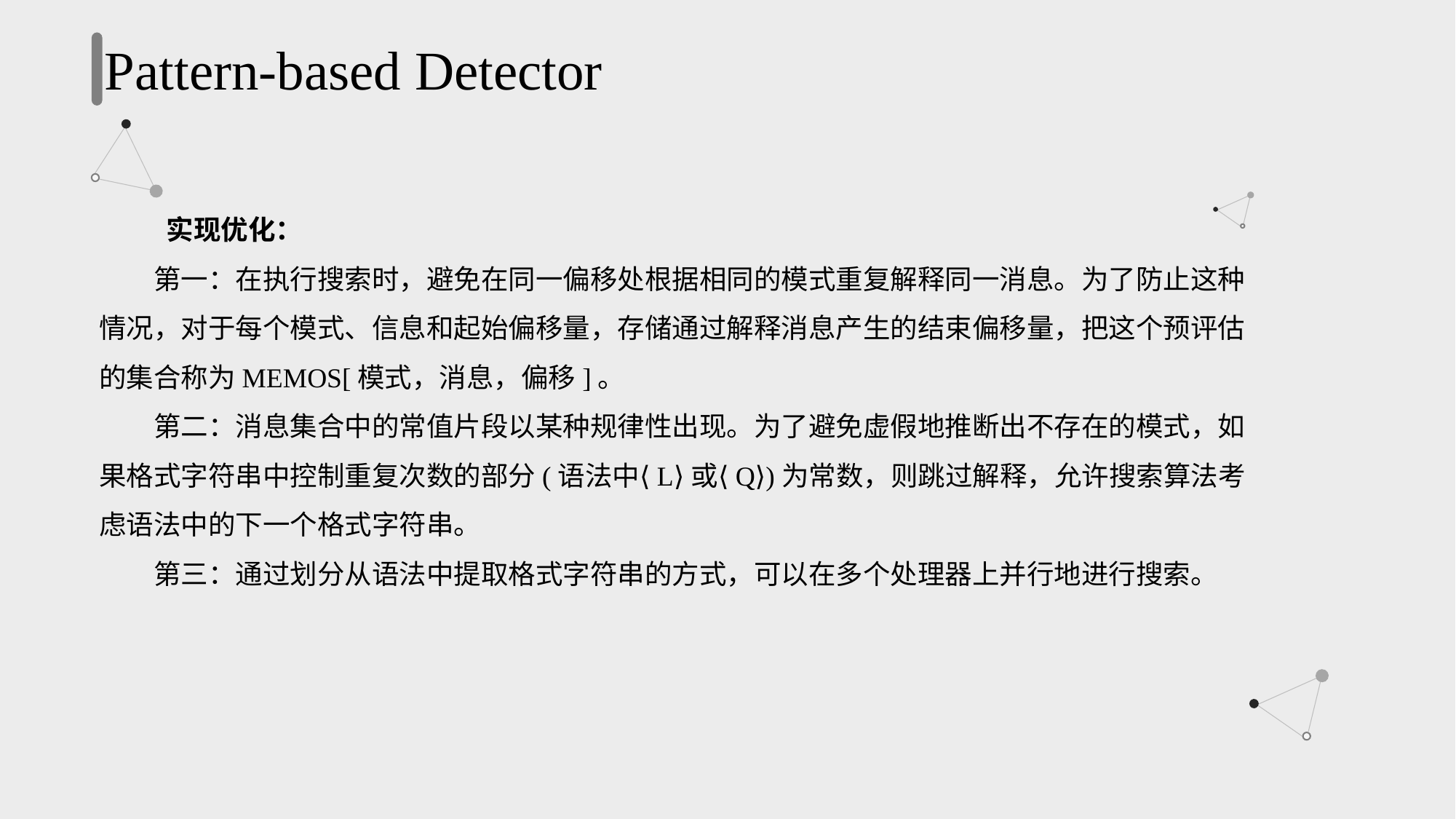

Pattern-based Detector

 实现优化：
第一：在执行搜索时，避免在同一偏移处根据相同的模式重复解释同一消息。为了防止这种情况，对于每个模式、信息和起始偏移量，存储通过解释消息产生的结束偏移量，把这个预评估的集合称为MEMOS[模式，消息，偏移]。
第二：消息集合中的常值片段以某种规律性出现。为了避免虚假地推断出不存在的模式，如果格式字符串中控制重复次数的部分(语法中⟨L⟩或⟨Q⟩)为常数，则跳过解释，允许搜索算法考虑语法中的下一个格式字符串。
第三：通过划分从语法中提取格式字符串的方式，可以在多个处理器上并行地进行搜索。